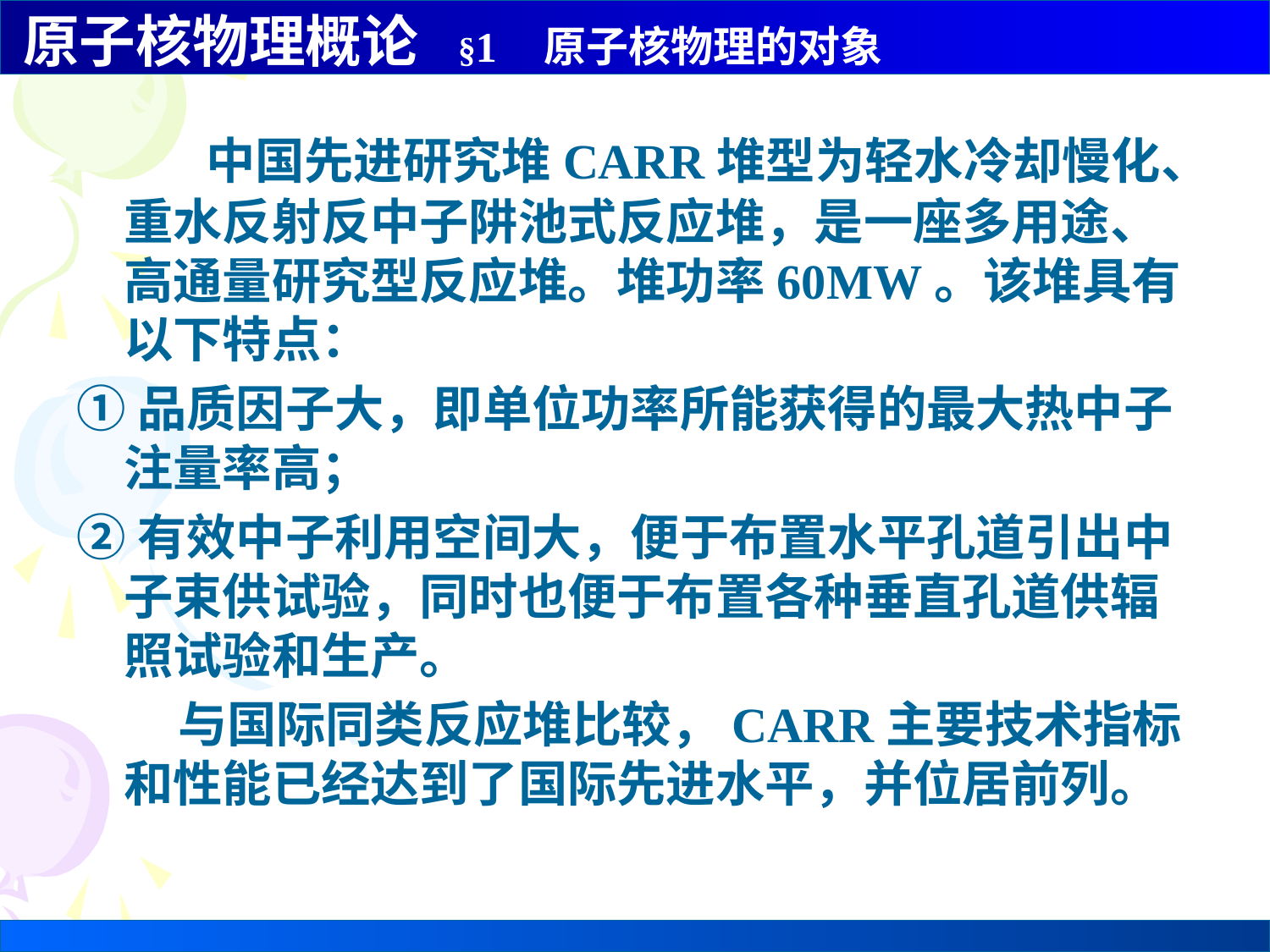

中国先进研究堆CARR堆型为轻水冷却慢化、重水反射反中子阱池式反应堆，是一座多用途、高通量研究型反应堆。堆功率60MW。该堆具有以下特点：
①品质因子大，即单位功率所能获得的最大热中子注量率高；
②有效中子利用空间大，便于布置水平孔道引出中子束供试验，同时也便于布置各种垂直孔道供辐照试验和生产。
        与国际同类反应堆比较，CARR主要技术指标和性能已经达到了国际先进水平，并位居前列。